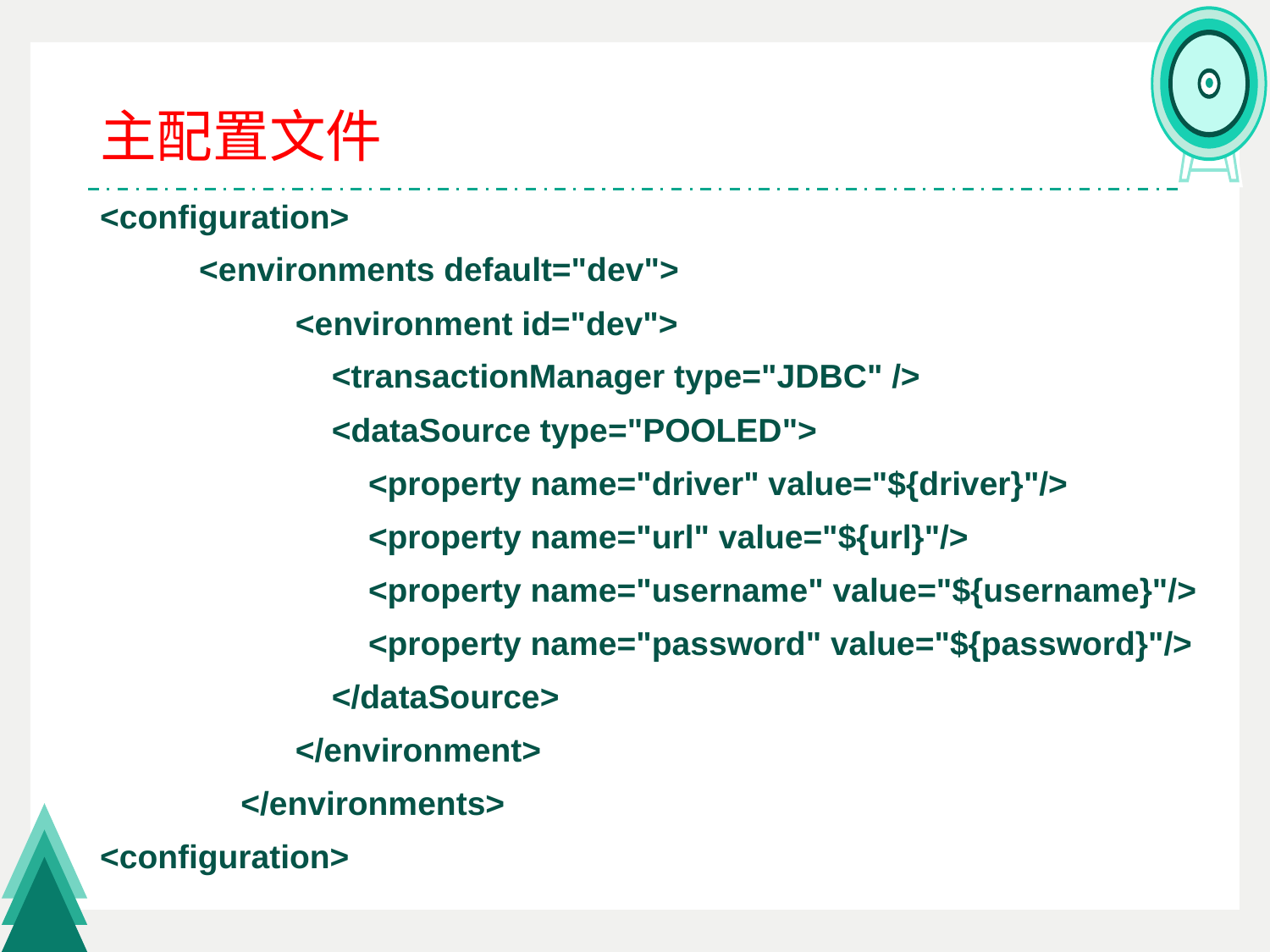

# 主配置文件
<configuration>
	<environments default="dev">
        <environment id="dev">
            <transactionManager type="JDBC" />
            <dataSource type="POOLED">
                <property name="driver" value="${driver}"/>
                <property name="url" value="${url}"/>
                <property name="username" value="${username}"/>
                <property name="password" value="${password}"/>
            </dataSource>
        </environment>
  </environments>
<configuration>